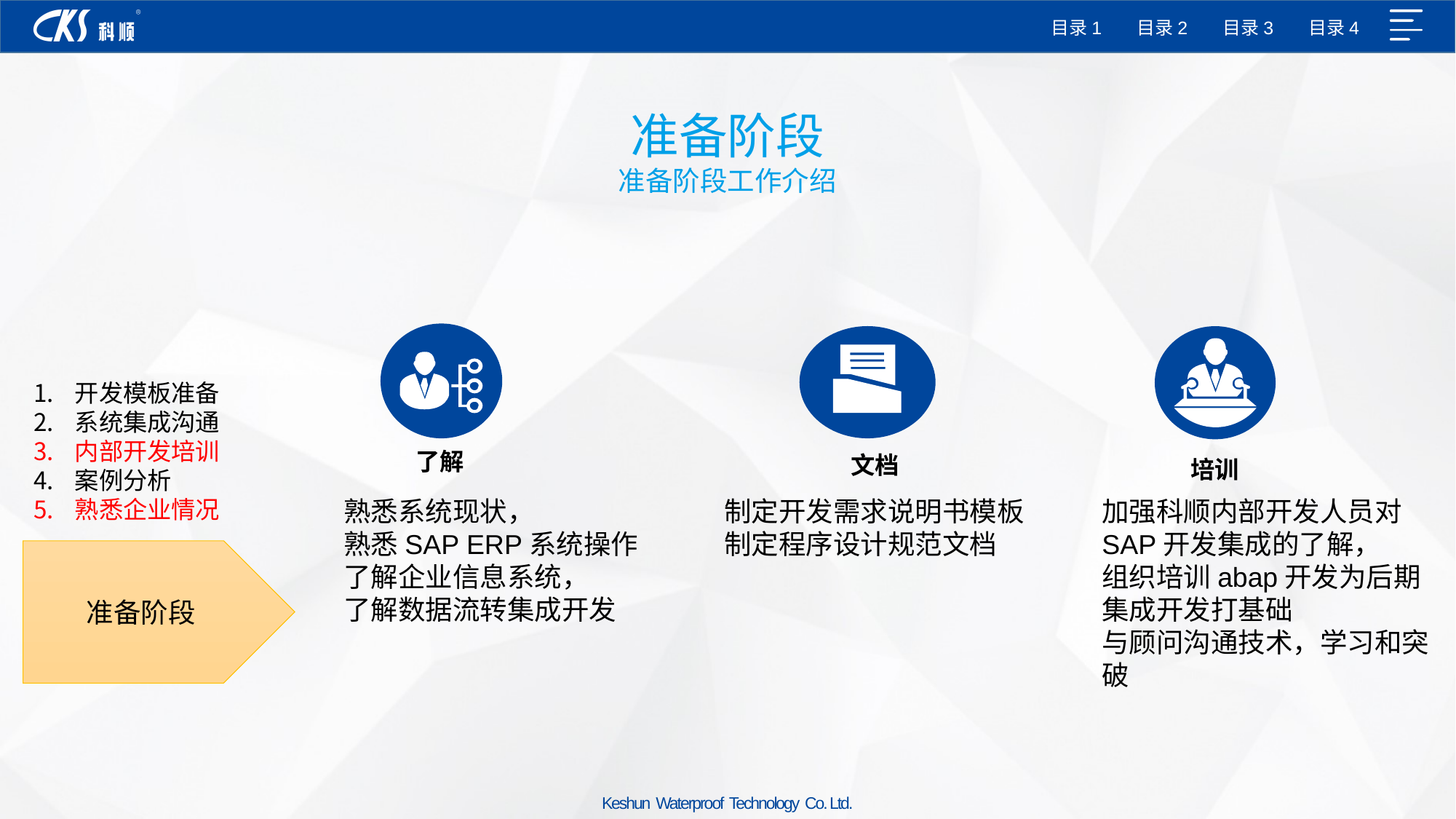

准备阶段
准备阶段工作介绍

开发模板准备
系统集成沟通
内部开发培训
案例分析
熟悉企业情况
了解
文档
培训
熟悉系统现状，
熟悉SAP ERP系统操作
了解企业信息系统，
了解数据流转集成开发
制定开发需求说明书模板
制定程序设计规范文档
加强科顺内部开发人员对SAP开发集成的了解，
组织培训abap开发为后期集成开发打基础
与顾问沟通技术，学习和突破
准备阶段